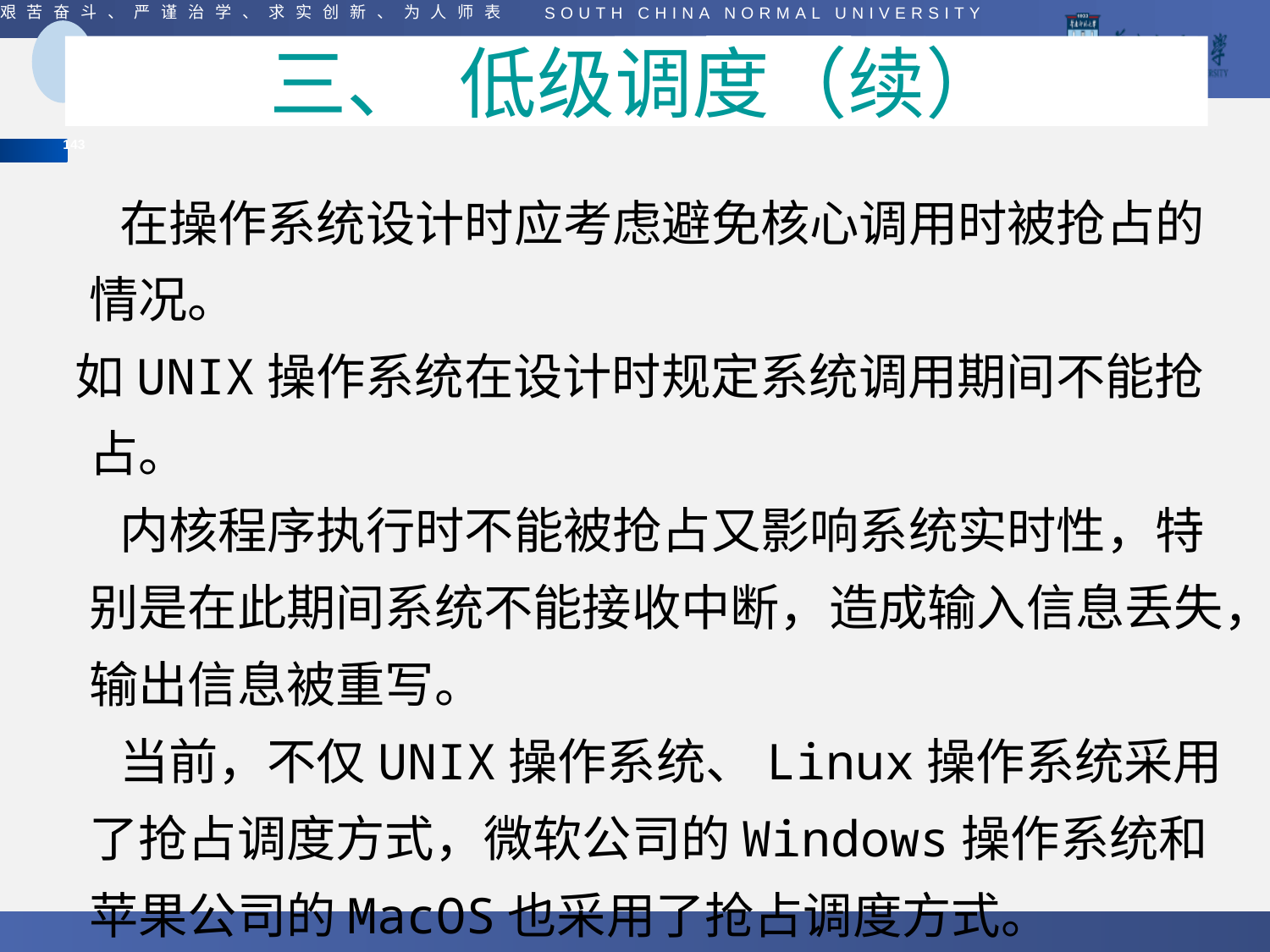

三、  低级调度（续）
      在操作系统设计时应考虑避免核心调用时被抢占的情况。
  如UNIX操作系统在设计时规定系统调用期间不能抢占。
      内核程序执行时不能被抢占又影响系统实时性，特别是在此期间系统不能接收中断，造成输入信息丢失，输出信息被重写。
      当前，不仅UNIX操作系统、Linux操作系统采用了抢占调度方式，微软公司的Windows操作系统和苹果公司的MacOS也采用了抢占调度方式。

143